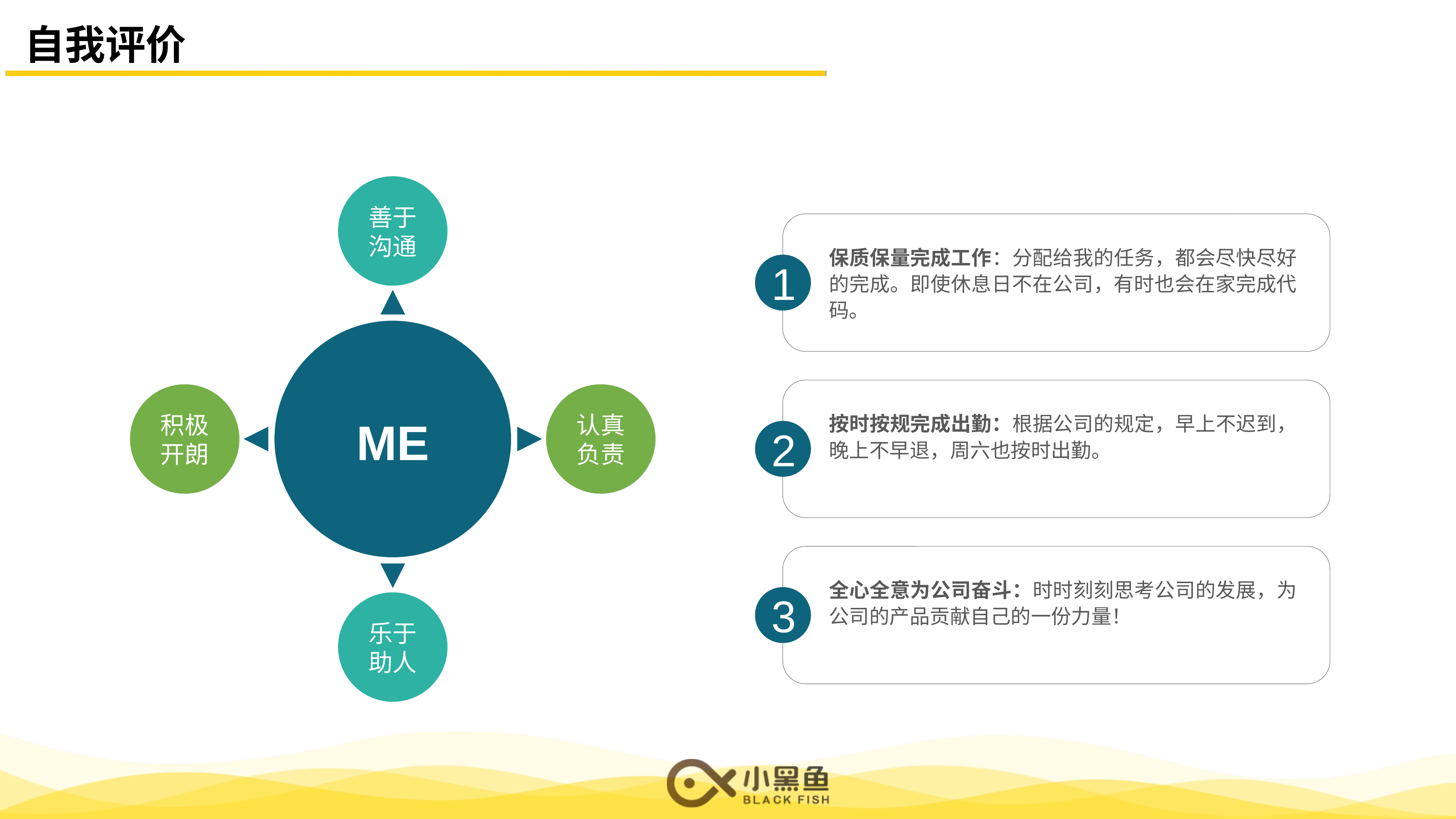

自我评价
善于
沟通

保质保量完成工作：分配给我的任务，都会尽快尽好的完成。即使休息日不在公司，有时也会在家完成代码。

1

积极
开朗
认真
负责
按时按规完成出勤：根据公司的规定，早上不迟到，晚上不早退，周六也按时出勤。
ME

2

全心全意为公司奋斗：时时刻刻思考公司的发展，为公司的产品贡献自己的一份力量！

3
乐于
助人